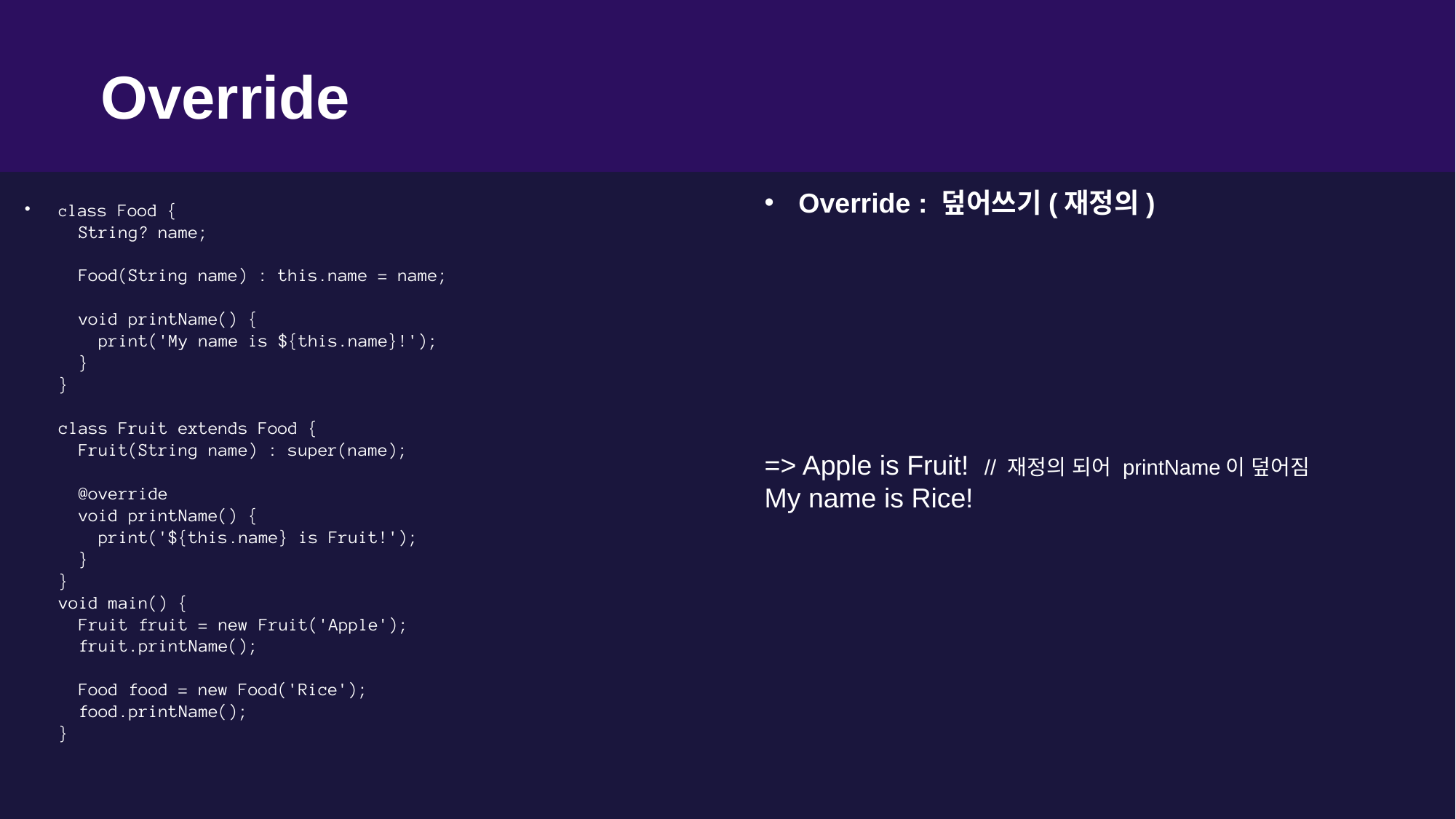

Override
Override : 덮어쓰기(재정의)

=> Apple is Fruit!  // 재정의 되어 printName이 덮어짐
My name is Rice!

class Food {
  String? name;
  Food(String name) : this.name = name;
  void printName() {
    print('My name is ${this.name}!');
  }
}
class Fruit extends Food {
  Fruit(String name) : super(name);
  @override
  void printName() {
    print('${this.name} is Fruit!');
  }
}
void main() {
  Fruit fruit = new Fruit('Apple');
  fruit.printName();
  Food food = new Food('Rice');
  food.printName();
}